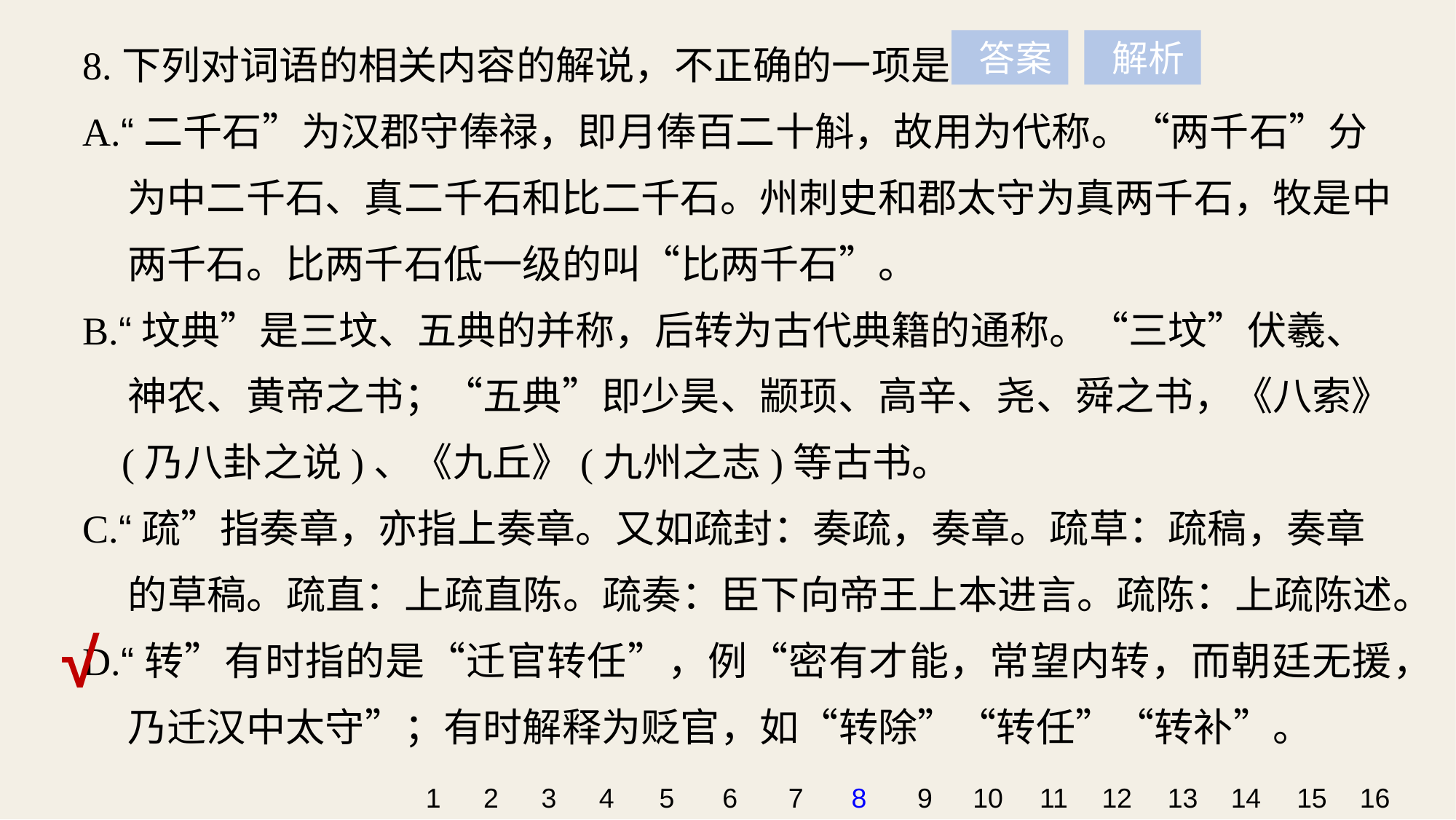

8.下列对词语的相关内容的解说，不正确的一项是
A.“二千石”为汉郡守俸禄，即月俸百二十斛，故用为代称。“两千石”分
    为中二千石、真二千石和比二千石。州刺史和郡太守为真两千石，牧是中
    两千石。比两千石低一级的叫“比两千石”。
B.“坟典”是三坟、五典的并称，后转为古代典籍的通称。“三坟”伏羲、
    神农、黄帝之书；“五典”即少昊、颛顼、高辛、尧、舜之书，《八索》
    (乃八卦之说)、《九丘》(九州之志)等古书。
C.“疏”指奏章，亦指上奏章。又如疏封：奏疏，奏章。疏草：疏稿，奏章
    的草稿。疏直：上疏直陈。疏奏：臣下向帝王上本进言。疏陈：上疏陈述。
D.“转”有时指的是“迁官转任”，例“密有才能，常望内转，而朝廷无援，
    乃迁汉中太守”；有时解释为贬官，如“转除”“转任”“转补”。
 答案
 解析
√
1
2
3
4
5
6
7
8
9
10
11
12
13
14
15
16